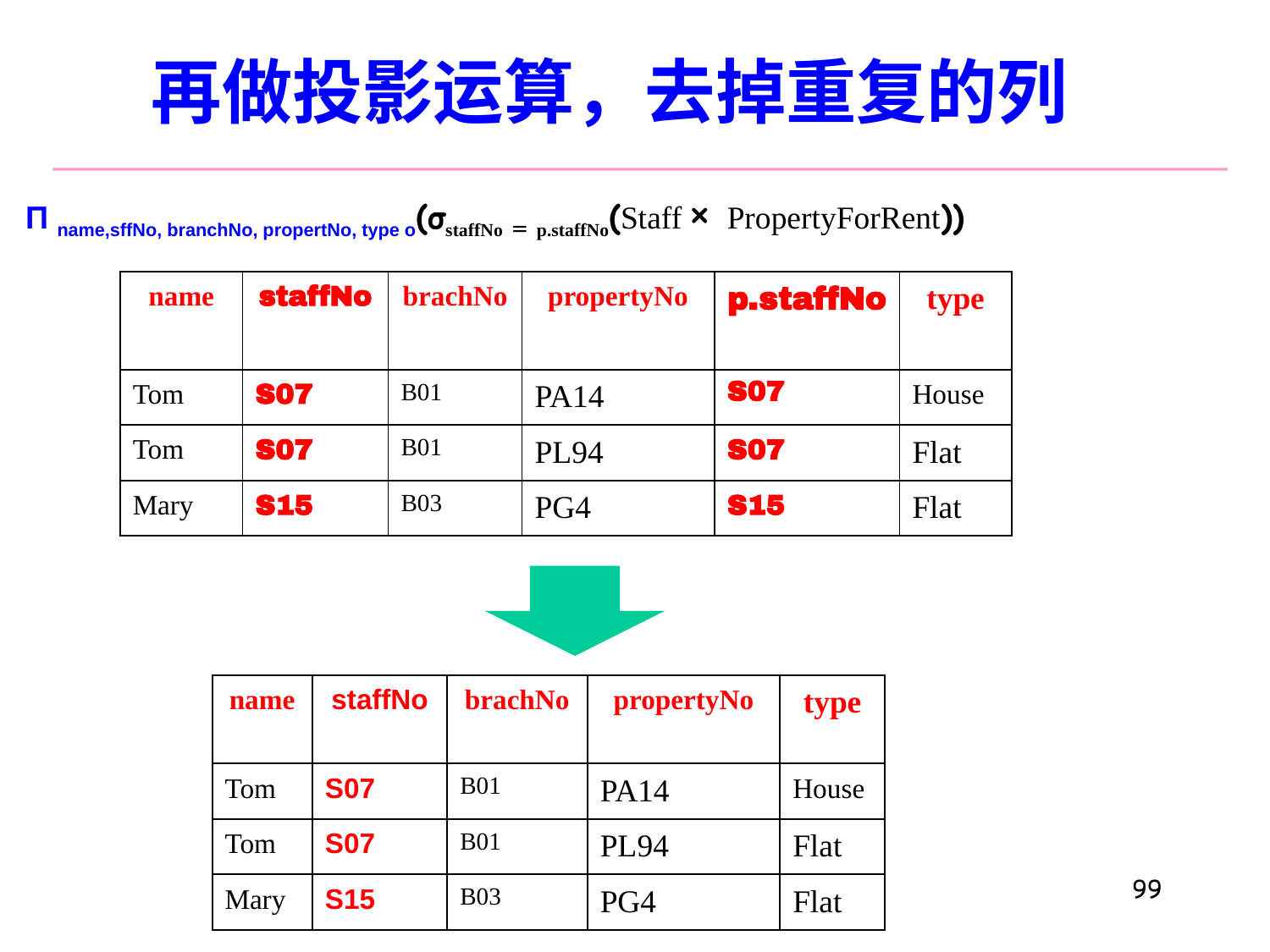

# 再做投影运算，去掉重复的列
Π name,sffNo, branchNo, propertNo, type o(σstaffNo＝p.staffNo(Staff ×  PropertyForRent))
| name | staffNo | brachNo | propertyNo | p.staffNo | type |
| --- | --- | --- | --- | --- | --- |
| Tom | S07 | B01 | PA14 | S07 | House |
| Tom | S07 | B01 | PL94 | S07 | Flat |
| Mary | S15 | B03 | PG4 | S15 | Flat |

| name | staffNo | brachNo | propertyNo | type |
| --- | --- | --- | --- | --- |
| Tom | S07 | B01 | PA14 | House |
| Tom | S07 | B01 | PL94 | Flat |
| Mary | S15 | B03 | PG4 | Flat |
99